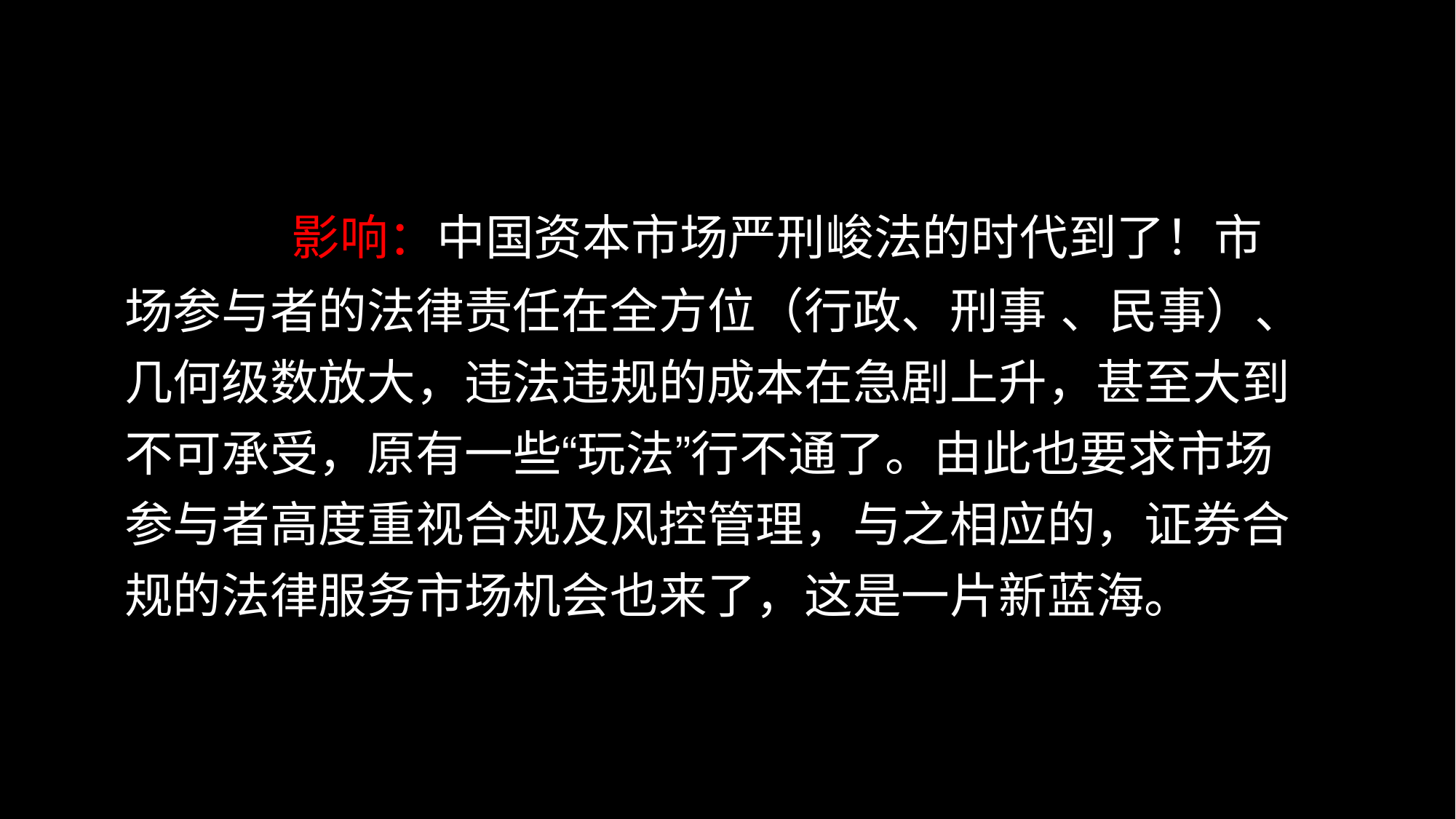

影响：中国资本市场严刑峻法的时代到了！市场参与者的法律责任在全方位（行政、刑事 、民事）、几何级数放大，违法违规的成本在急剧上升，甚至大到不可承受，原有一些“玩法”行不通了。由此也要求市场参与者高度重视合规及风控管理，与之相应的，证券合规的法律服务市场机会也来了，这是一片新蓝海。